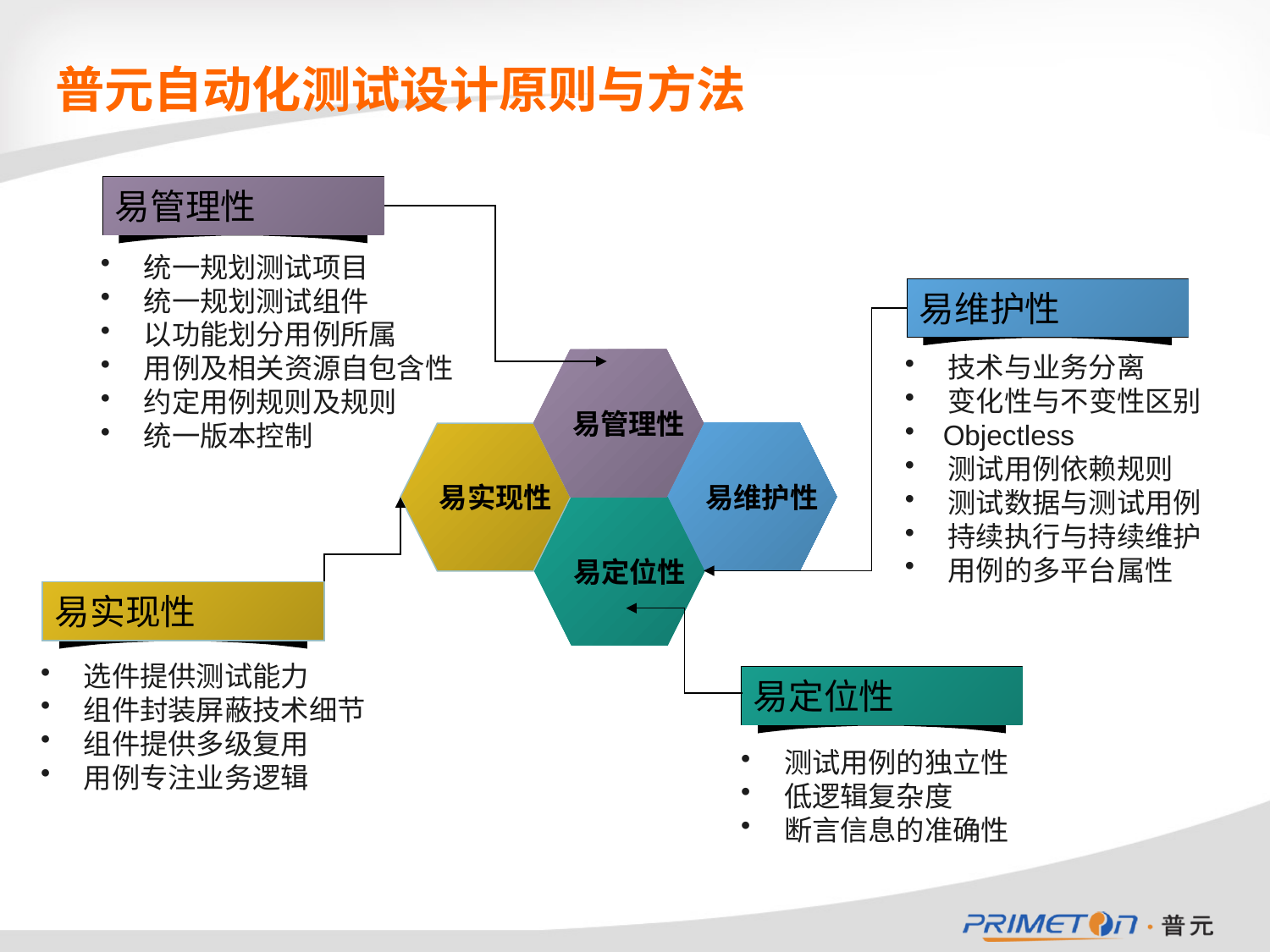

# 普元自动化测试设计原则与方法
易管理性

 统一规划测试项目
 统一规划测试组件
 以功能划分用例所属
 用例及相关资源自包含性
 约定用例规则及规则
 统一版本控制
易维护性

 技术与业务分离
 变化性与不变性区别
 Objectless
 测试用例依赖规则
 测试数据与测试用例
 持续执行与持续维护
 用例的多平台属性

易管理性
易维护性
易实现性
易定位性
易实现性

 选件提供测试能力
 组件封装屏蔽技术细节
 组件提供多级复用
 用例专注业务逻辑
易定位性

 测试用例的独立性
 低逻辑复杂度
 断言信息的准确性